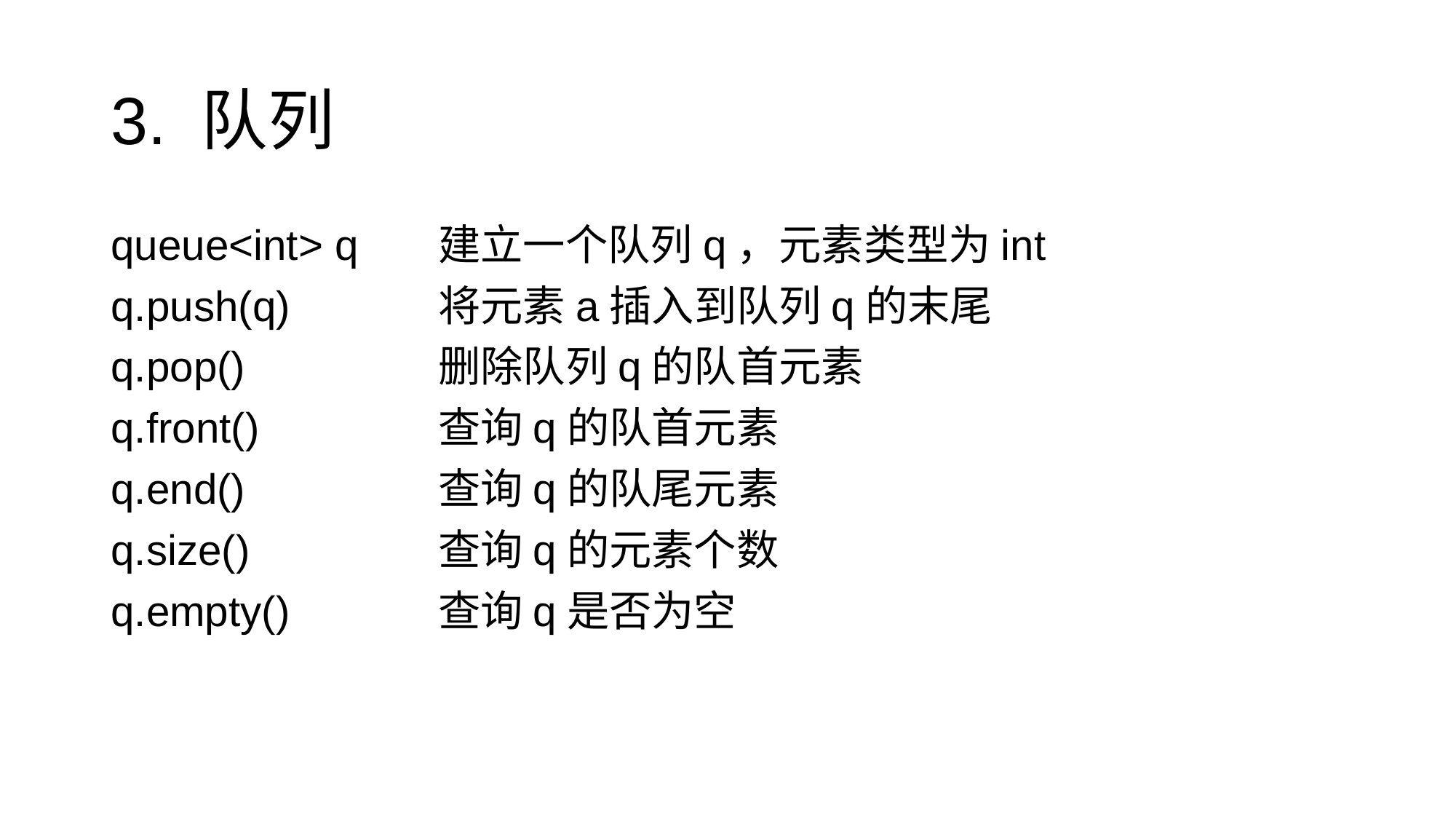

# 3. 队列
queue<int> q	建立一个队列q，元素类型为int
q.push(q)		将元素a插入到队列q的末尾
q.pop()		删除队列q的队首元素
q.front()		查询q的队首元素
q.end()		查询q的队尾元素
q.size()		查询q的元素个数
q.empty()		查询q是否为空